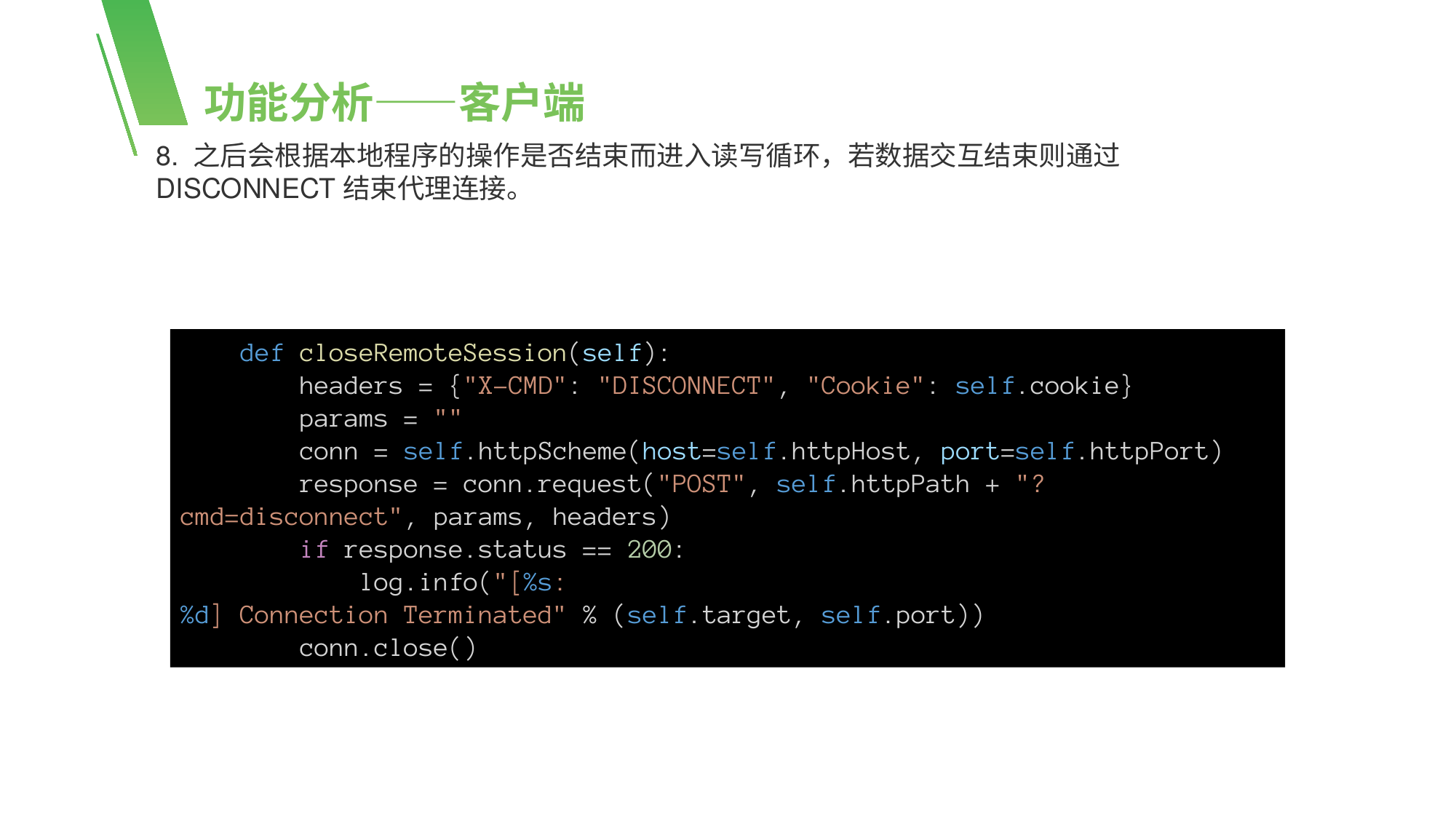

功能分析——客户端
8. 之后会根据本地程序的操作是否结束而进入读写循环，若数据交互结束则通过DISCONNECT结束代理连接。
    def closeRemoteSession(self):
        headers = {"X-CMD": "DISCONNECT", "Cookie": self.cookie}
        params = ""
        conn = self.httpScheme(host=self.httpHost, port=self.httpPort)
        response = conn.request("POST", self.httpPath + "?cmd=disconnect", params, headers)
        if response.status == 200:
            log.info("[%s:%d] Connection Terminated" % (self.target, self.port))
        conn.close()